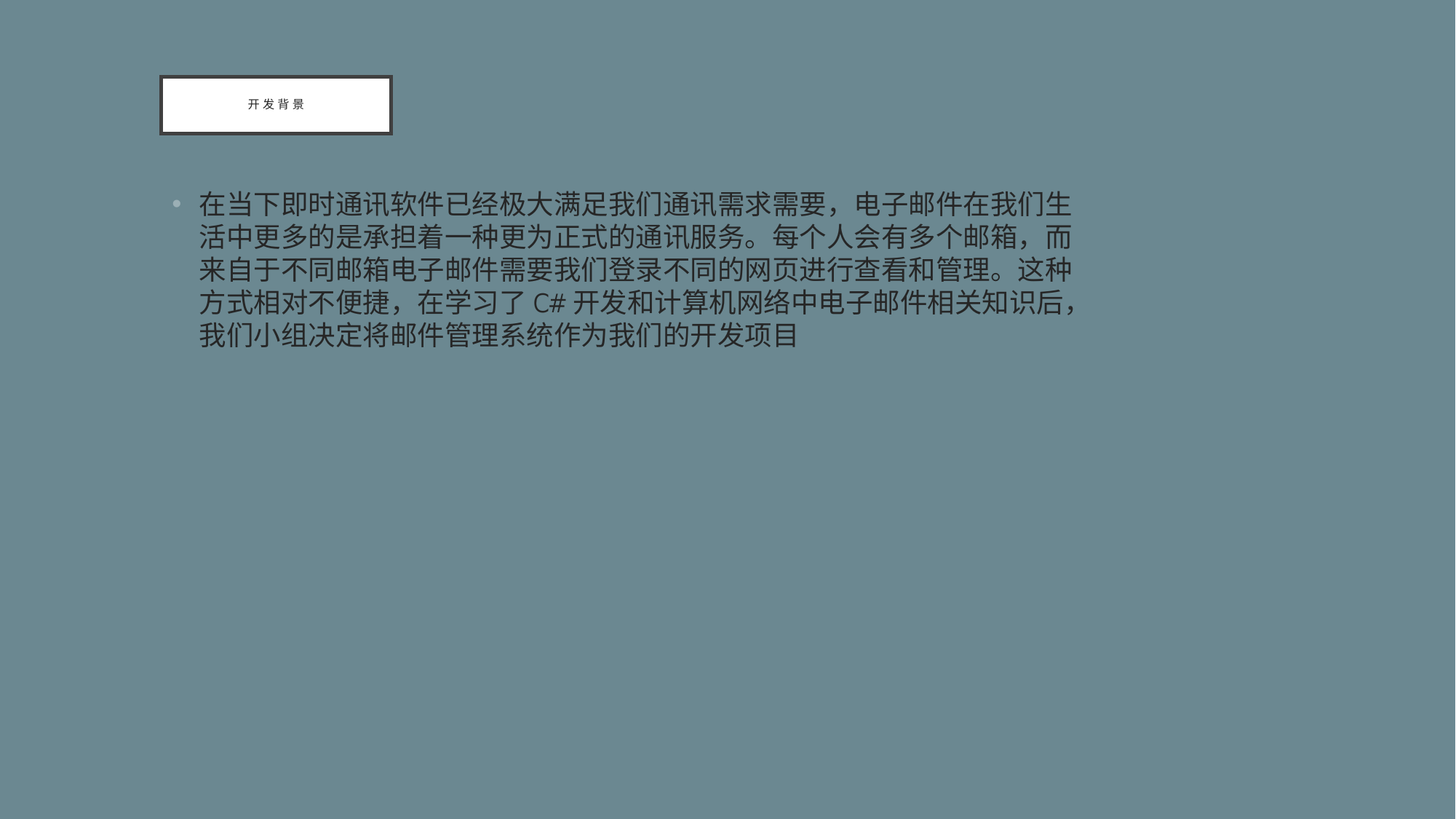

# 开发背景
在当下即时通讯软件已经极大满足我们通讯需求需要，电子邮件在我们生活中更多的是承担着一种更为正式的通讯服务。每个人会有多个邮箱，而来自于不同邮箱电子邮件需要我们登录不同的网页进行查看和管理。这种方式相对不便捷，在学习了C#开发和计算机网络中电子邮件相关知识后，我们小组决定将邮件管理系统作为我们的开发项目